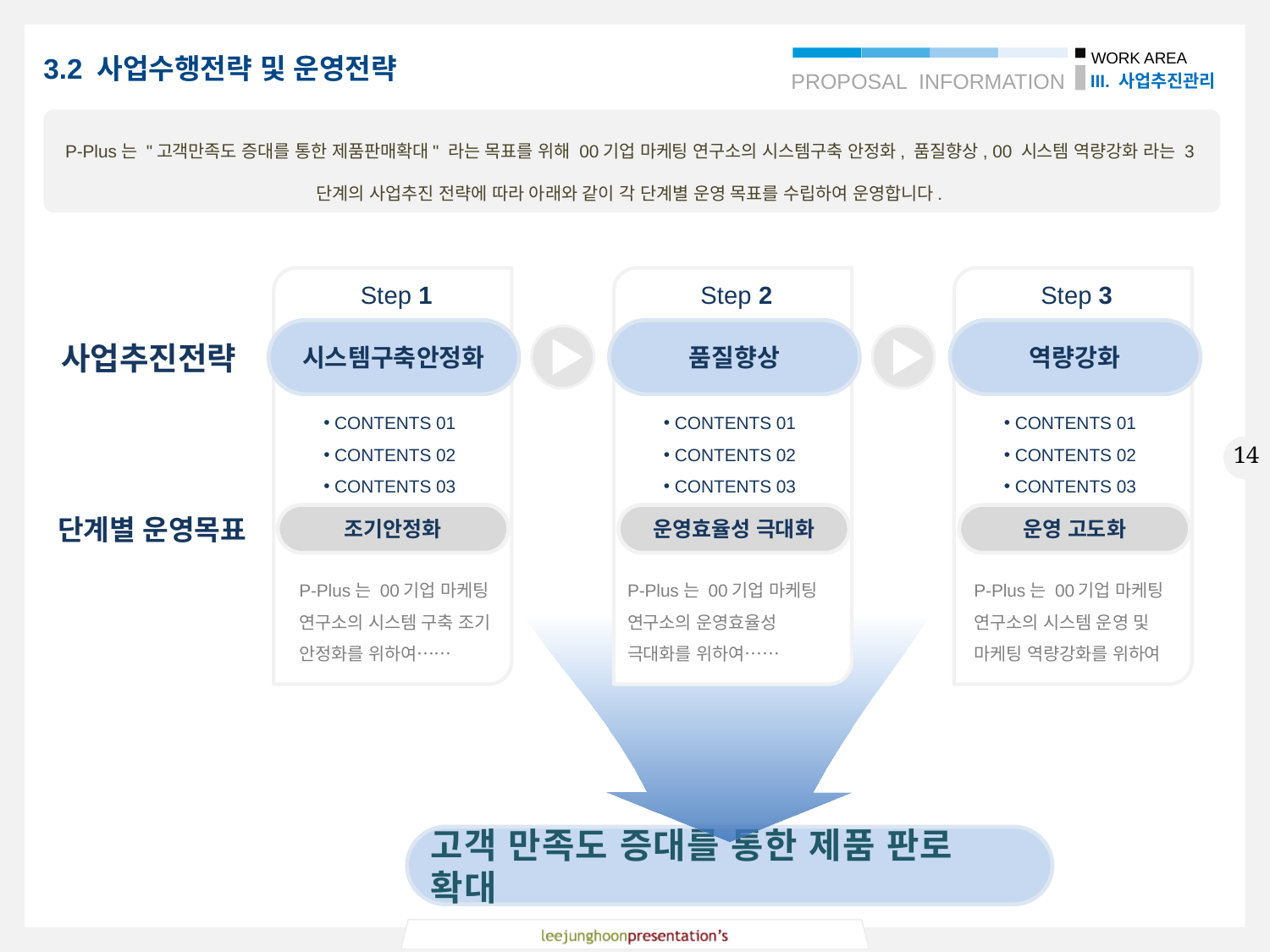

Step 1
 CONTENTS 01
 CONTENTS 02
 CONTENTS 03
P-Plus는 00기업 마케팅
연구소의 시스템 구축 조기
안정화를 위하여……

Step 2
 CONTENTS 01
 CONTENTS 02
 CONTENTS 03
P-Plus는 00기업 마케팅
연구소의 운영효율성
극대화를 위하여……

Step 3
 CONTENTS 01
 CONTENTS 02
 CONTENTS 03
P-Plus는 00기업 마케팅
연구소의 시스템 운영 및
마케팅 역량강화를 위하여
시스템구축안정화
품질향상
역량강화

사업추진전략
조기안정화
운영효율성 극대화
운영 고도화
단계별 운영목표

고객 만족도 증대를 통한 제품 판로 확대